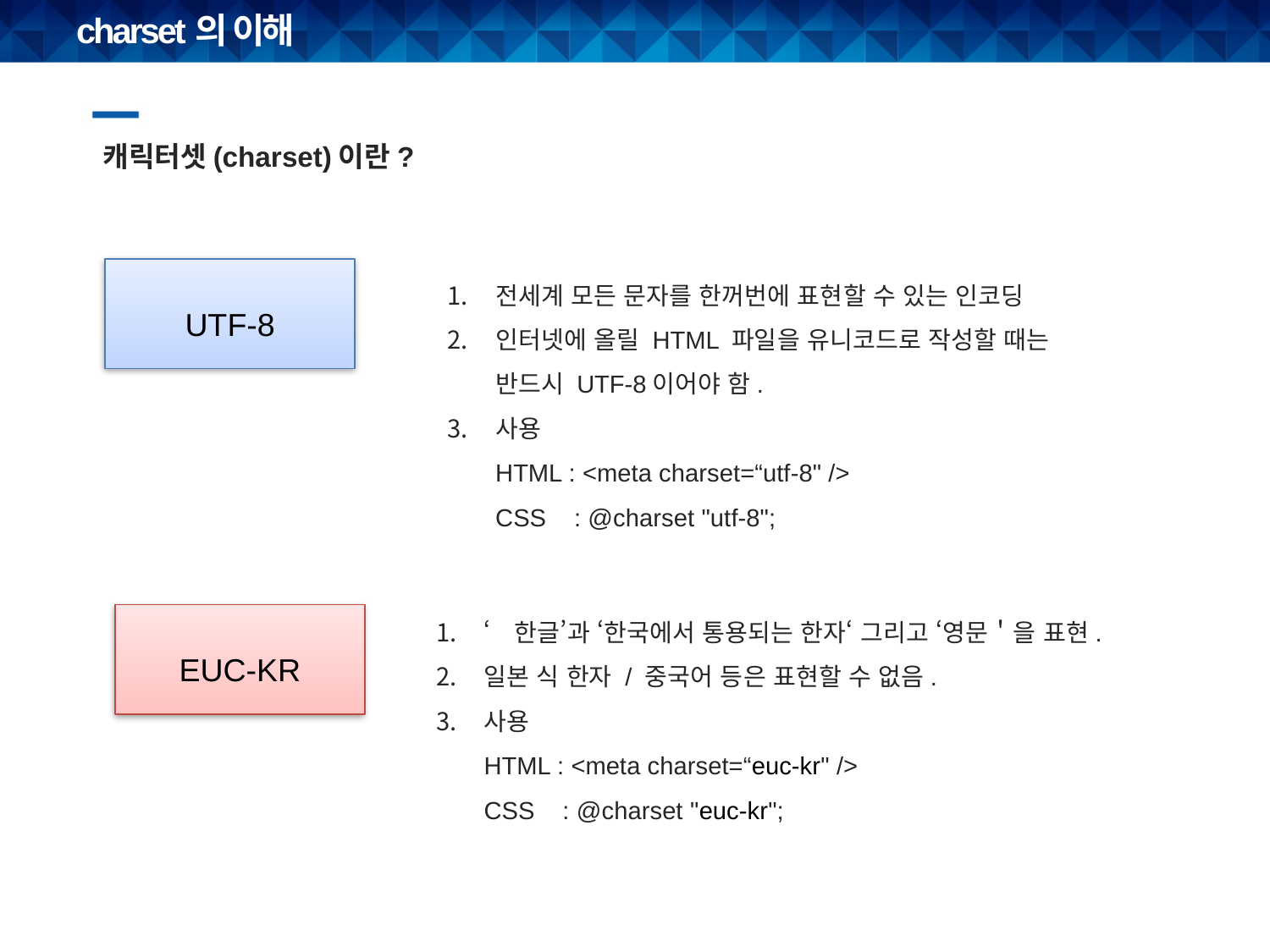

# charset의 이해
캐릭터셋(charset)이란?
UTF-8
전세계 모든 문자를 한꺼번에 표현할 수 있는 인코딩
인터넷에 올릴 HTML 파일을 유니코드로 작성할 때는
반드시 UTF-8이어야 함.
사용
HTML : <meta charset=“utf-8" />
CSS    : @charset "utf-8";
‘한글’과 ‘한국에서 통용되는 한자‘ 그리고 ‘영문＇을 표현.
일본 식 한자 / 중국어 등은 표현할 수 없음.
사용
HTML : <meta charset=“euc-kr" />
CSS    : @charset "euc-kr";
EUC-KR